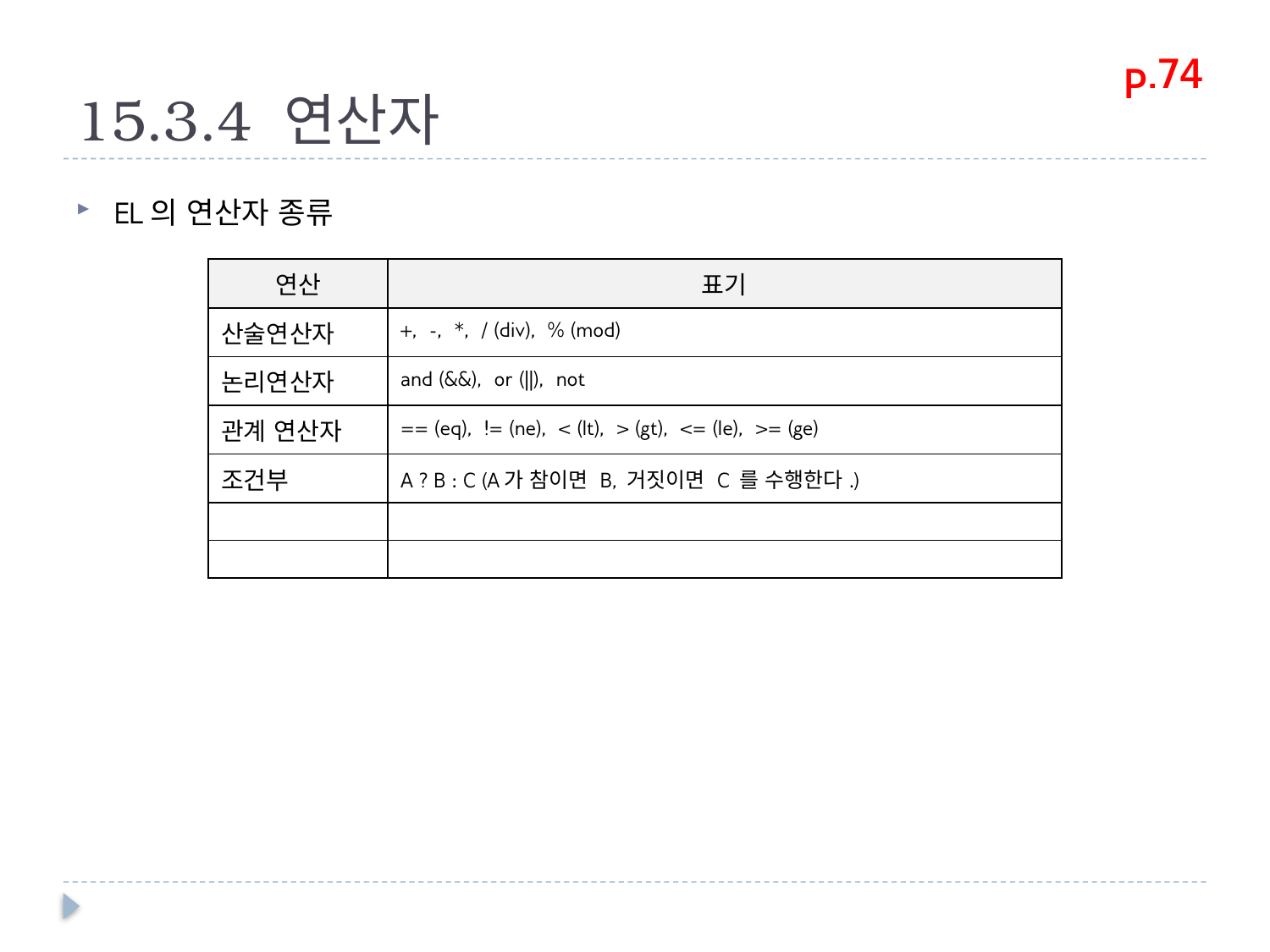

# 15.3.4 연산자
p.74
EL의 연산자 종류
| 연산 | 표기 |
| --- | --- |
| 산술연산자 | +, -, \*, / (div), % (mod) |
| 논리연산자 | and (&&), or (||), not |
| 관계 연산자 | == (eq), != (ne), < (lt), > (gt), <= (le), >= (ge) |
| 조건부 | A ? B : C (A가 참이면 B, 거짓이면 C 를 수행한다.) |
|  |  |
|  |  |